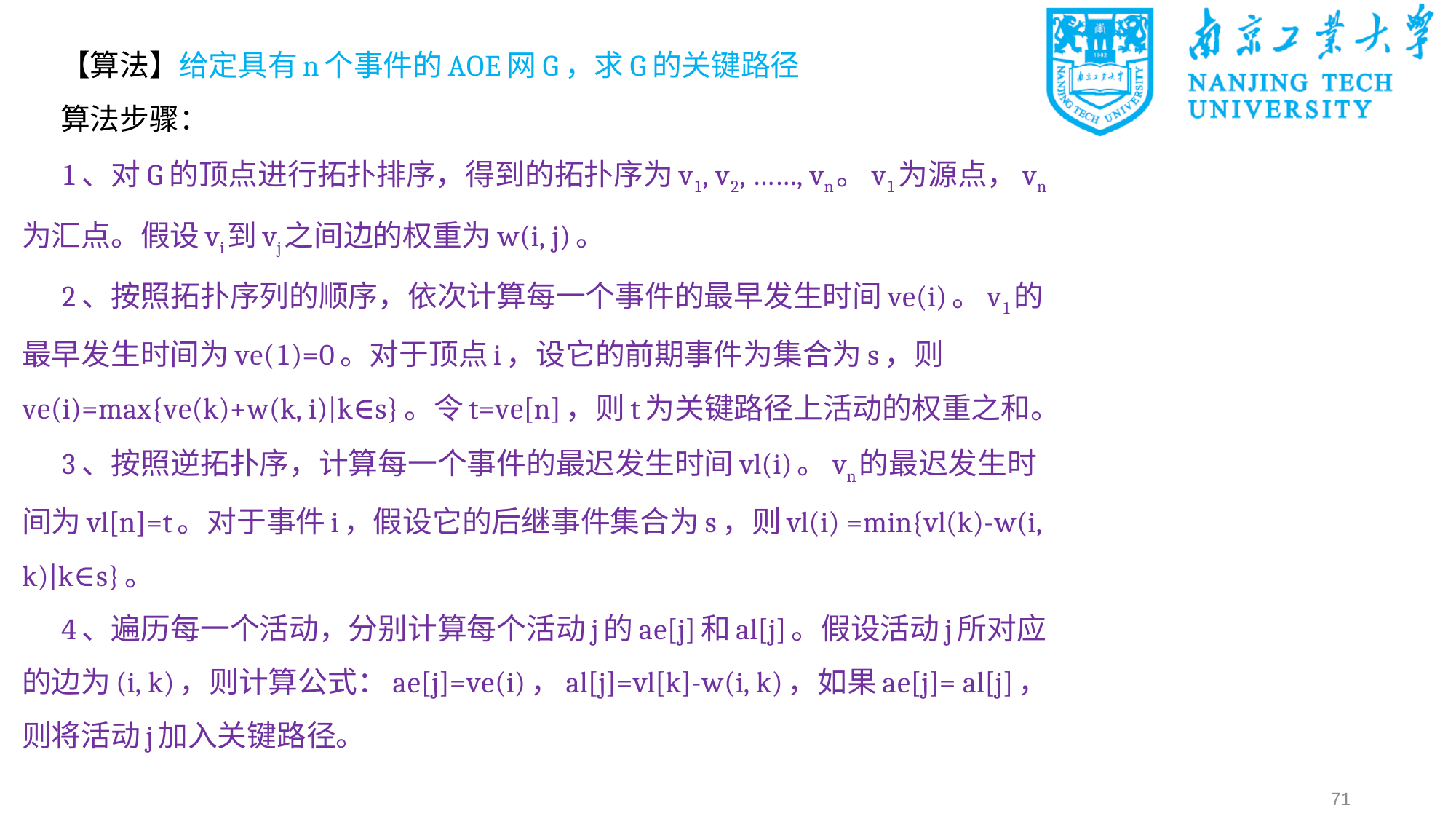

【算法】给定具有n个事件的AOE网G，求G的关键路径
算法步骤：
1、对G的顶点进行拓扑排序，得到的拓扑序为v1, v2, ……, vn。v1为源点，vn为汇点。假设vi到vj之间边的权重为w(i, j)。
2、按照拓扑序列的顺序，依次计算每一个事件的最早发生时间ve(i)。v1的最早发生时间为ve(1)=0。对于顶点i，设它的前期事件为集合为s，则ve(i)=max{ve(k)+w(k, i)|k∈s}。令t=ve[n]，则t为关键路径上活动的权重之和。
3、按照逆拓扑序，计算每一个事件的最迟发生时间vl(i)。vn的最迟发生时间为vl[n]=t。对于事件i，假设它的后继事件集合为s，则vl(i) =min{vl(k)-w(i, k)|k∈s}。
4、遍历每一个活动，分别计算每个活动j的ae[j]和al[j]。假设活动j所对应的边为(i, k)，则计算公式：ae[j]=ve(i)，al[j]=vl[k]-w(i, k)，如果ae[j]= al[j]，则将活动j加入关键路径。

71